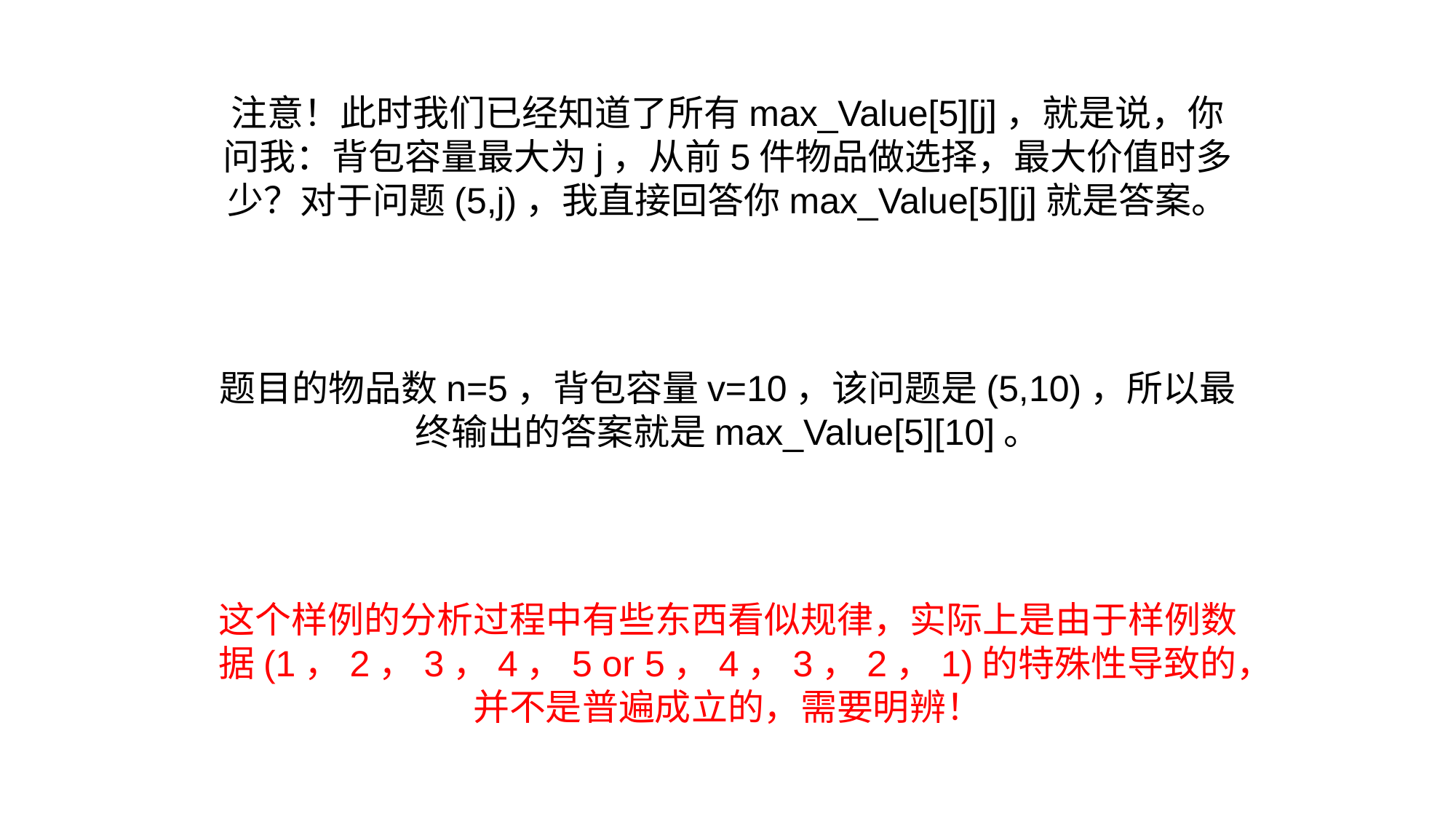

注意！此时我们已经知道了所有max_Value[5][j]，就是说，你问我：背包容量最大为j，从前5件物品做选择，最大价值时多少？对于问题(5,j)，我直接回答你max_Value[5][j]就是答案。
题目的物品数n=5，背包容量v=10，该问题是(5,10)，所以最终输出的答案就是max_Value[5][10]。
这个样例的分析过程中有些东西看似规律，实际上是由于样例数据(1，2，3，4，5 or 5，4，3，2，1)的特殊性导致的，并不是普遍成立的，需要明辨！